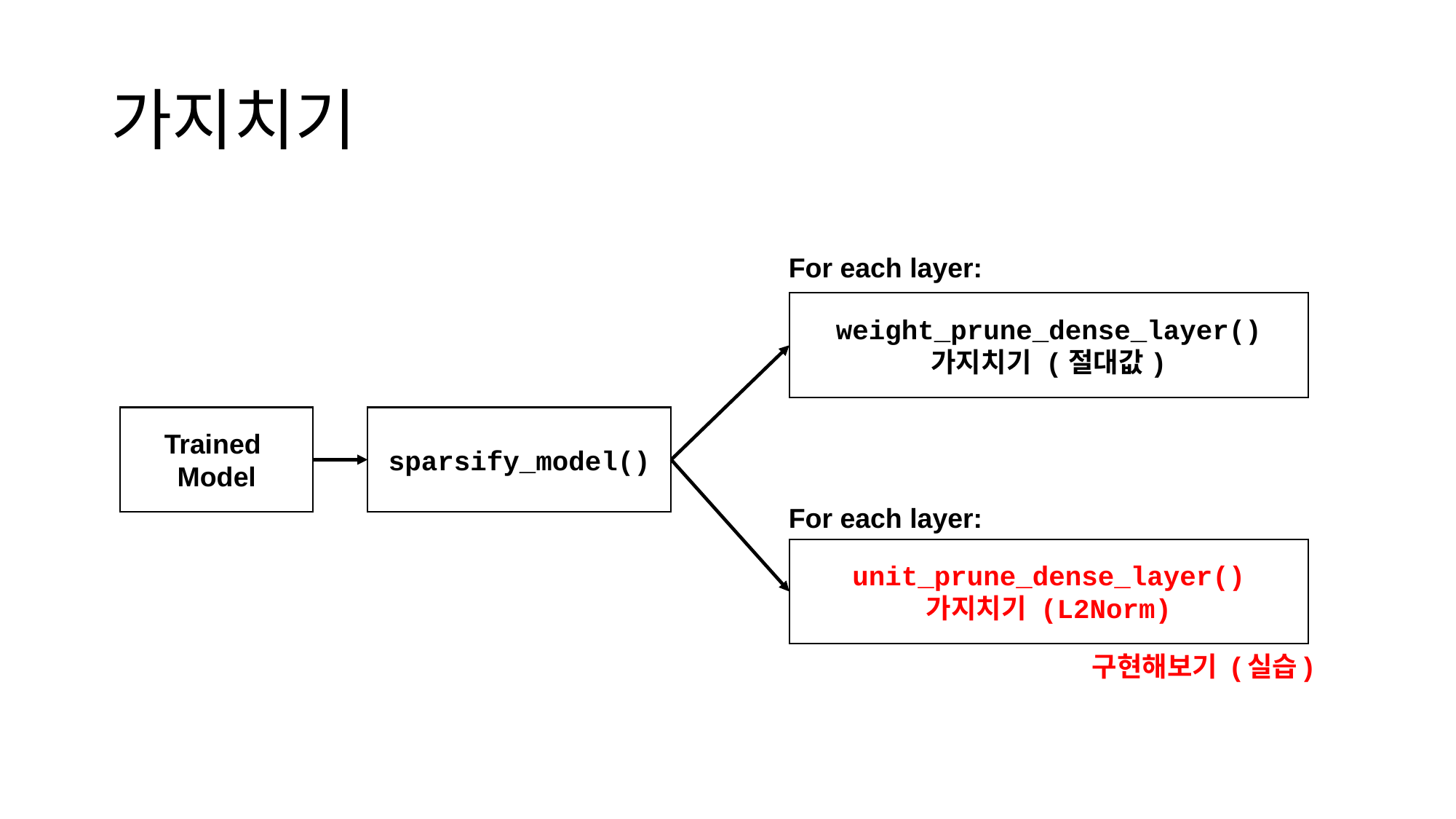

# 가지치기
For each layer:
weight_prune_dense_layer()
가지치기 (절대값)
Trained
Model
sparsify_model()
For each layer:
unit_prune_dense_layer()
가지치기 (L2Norm)
구현해보기 (실습)